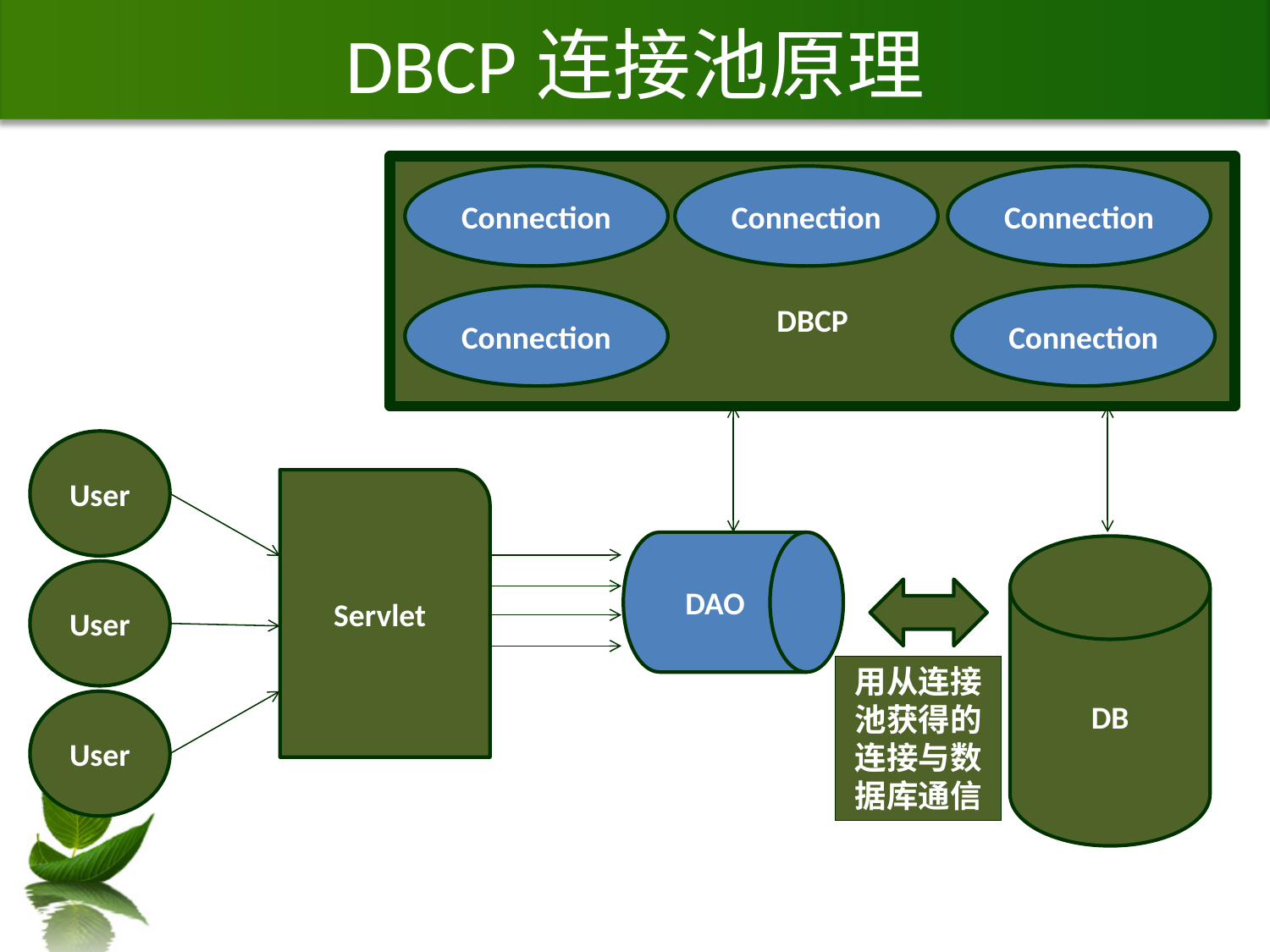

# DBCP连接池原理

DBCP
Connection
Connection
Connection
Connection
Connection
User
Servlet
DAO
DB
User

用从连接池获得的连接与数据库通信
User